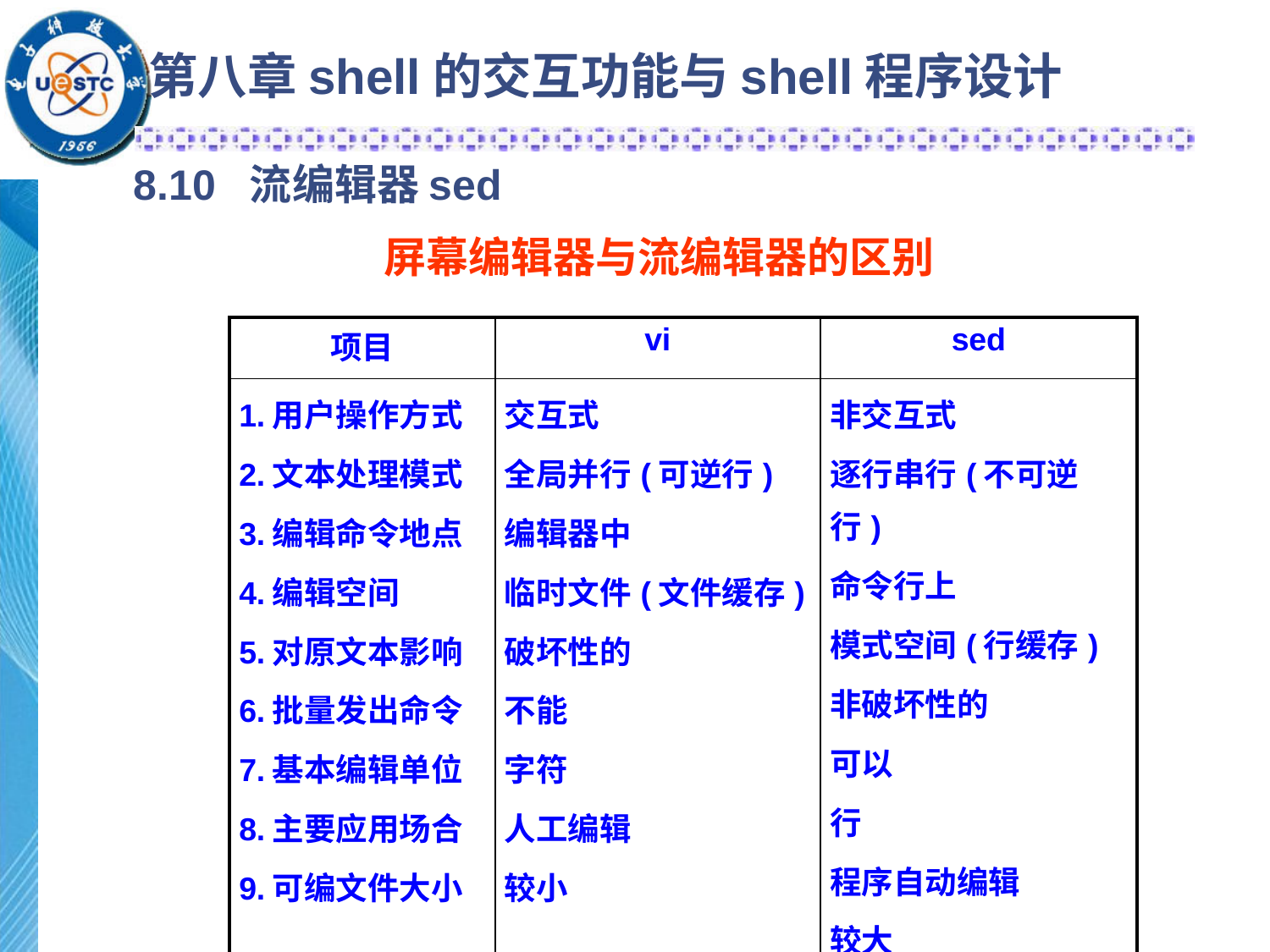

第八章shell的交互功能与shell程序设计
8.10  流编辑器sed

# 屏幕编辑器与流编辑器的区别
| 项目 | vi | sed |
| --- | --- | --- |
| 1.用户操作方式 2.文本处理模式 3.编辑命令地点 4.编辑空间 5.对原文本影响 6.批量发出命令 7.基本编辑单位 8.主要应用场合 9.可编文件大小 | 交互式 全局并行(可逆行) 编辑器中 临时文件(文件缓存) 破坏性的 不能 字符 人工编辑 较小 | 非交互式 逐行串行(不可逆行) 命令行上 模式空间(行缓存) 非破坏性的 可以 行 程序自动编辑 较大 |